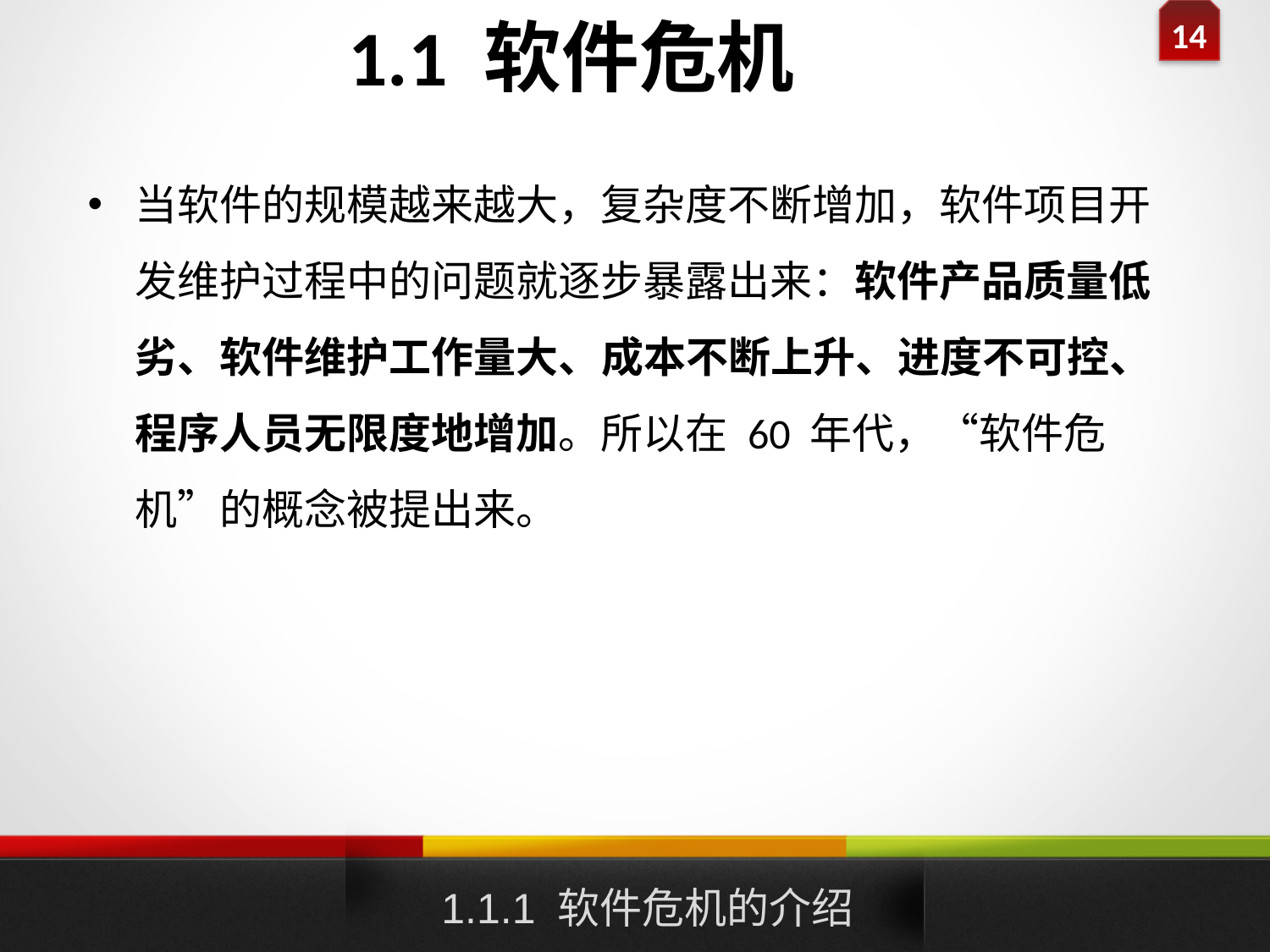

# 1.1 软件危机
当软件的规模越来越大，复杂度不断增加，软件项目开发维护过程中的问题就逐步暴露出来：软件产品质量低劣、软件维护工作量大、成本不断上升、进度不可控、程序人员无限度地增加。所以在 60 年代，“软件危机”的概念被提出来。
1.1.1 软件危机的介绍